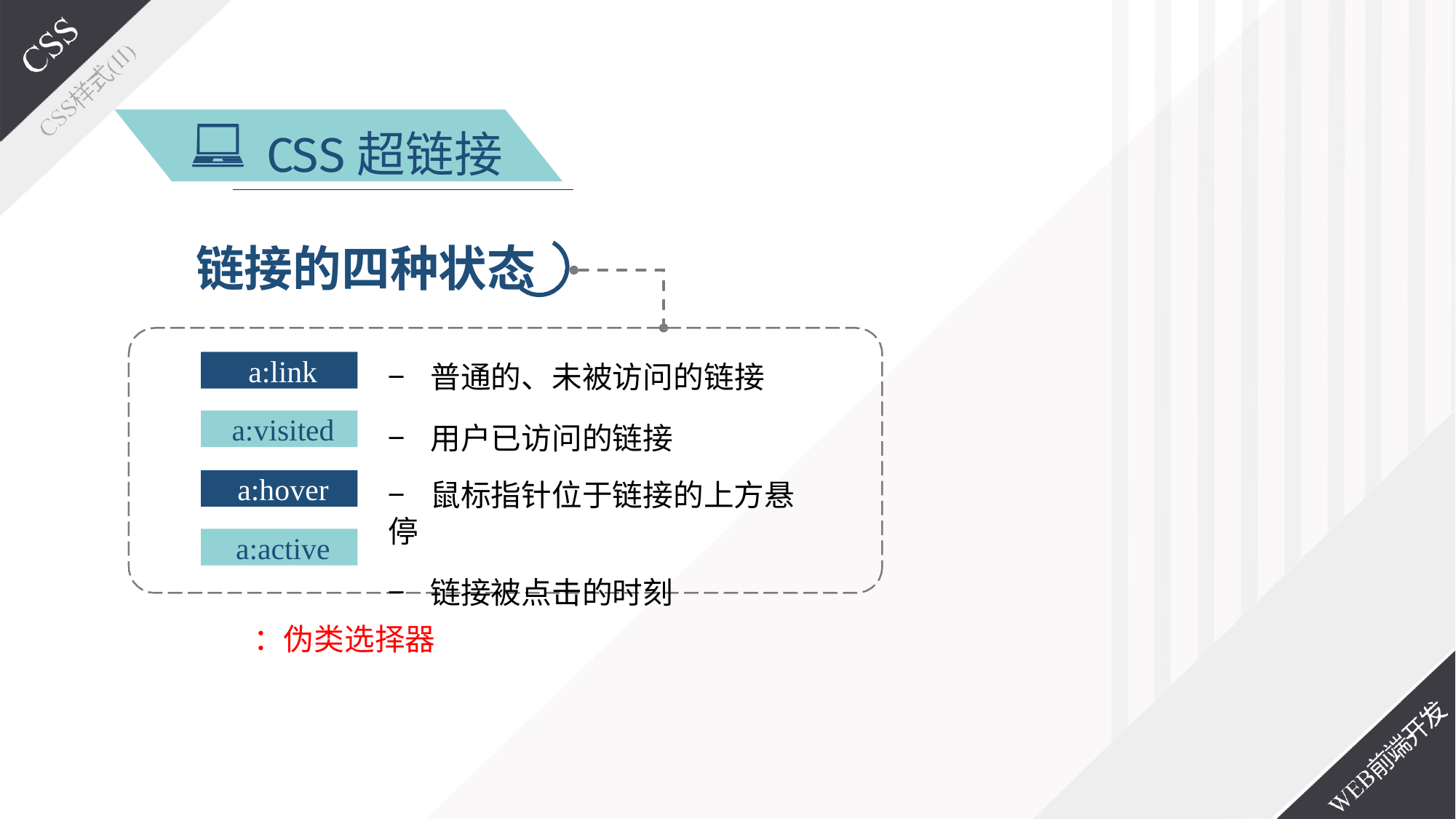

# CSS超链接

链接的四种状态

a:link
−	普通的、未被访问的链接
−	用户已访问的链接
−	鼠标指针位于链接的上方悬停
−	链接被点击的时刻
a:visited
a:hover
a:active
：伪类选择器